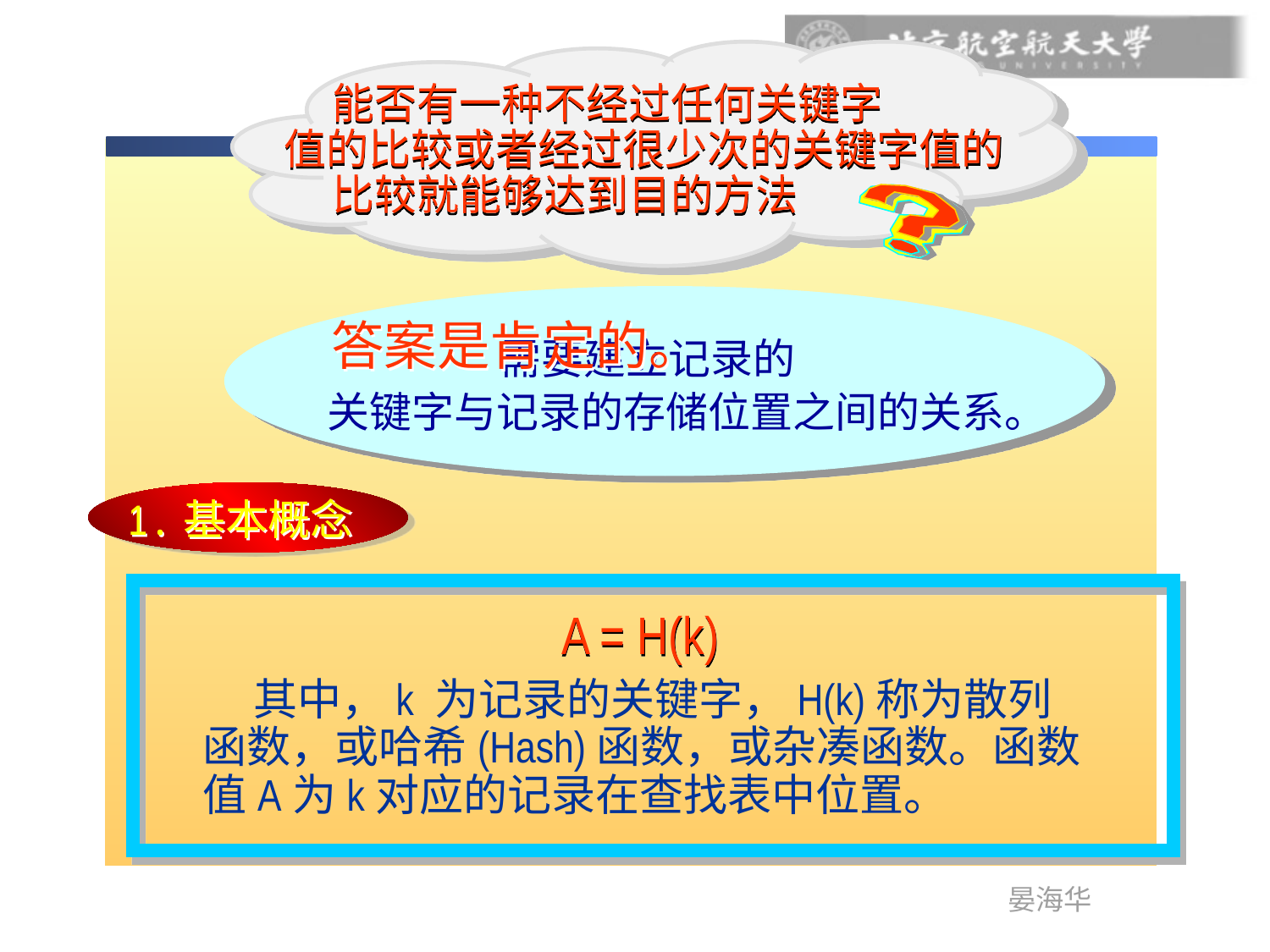

能否有一种不经过任何关键字
值的比较或者经过很少次的关键字值的
    比较就能够达到目的方法

 答案是肯定的。
                 需要建立记录的
关键字与记录的存储位置之间的关系。

1.基本概念

    其中，k 为记录的关键字，H(k)称为散列
函数，或哈希(Hash)函数，或杂凑函数。函数
值A为k对应的记录在查找表中位置。
 A = H(k)